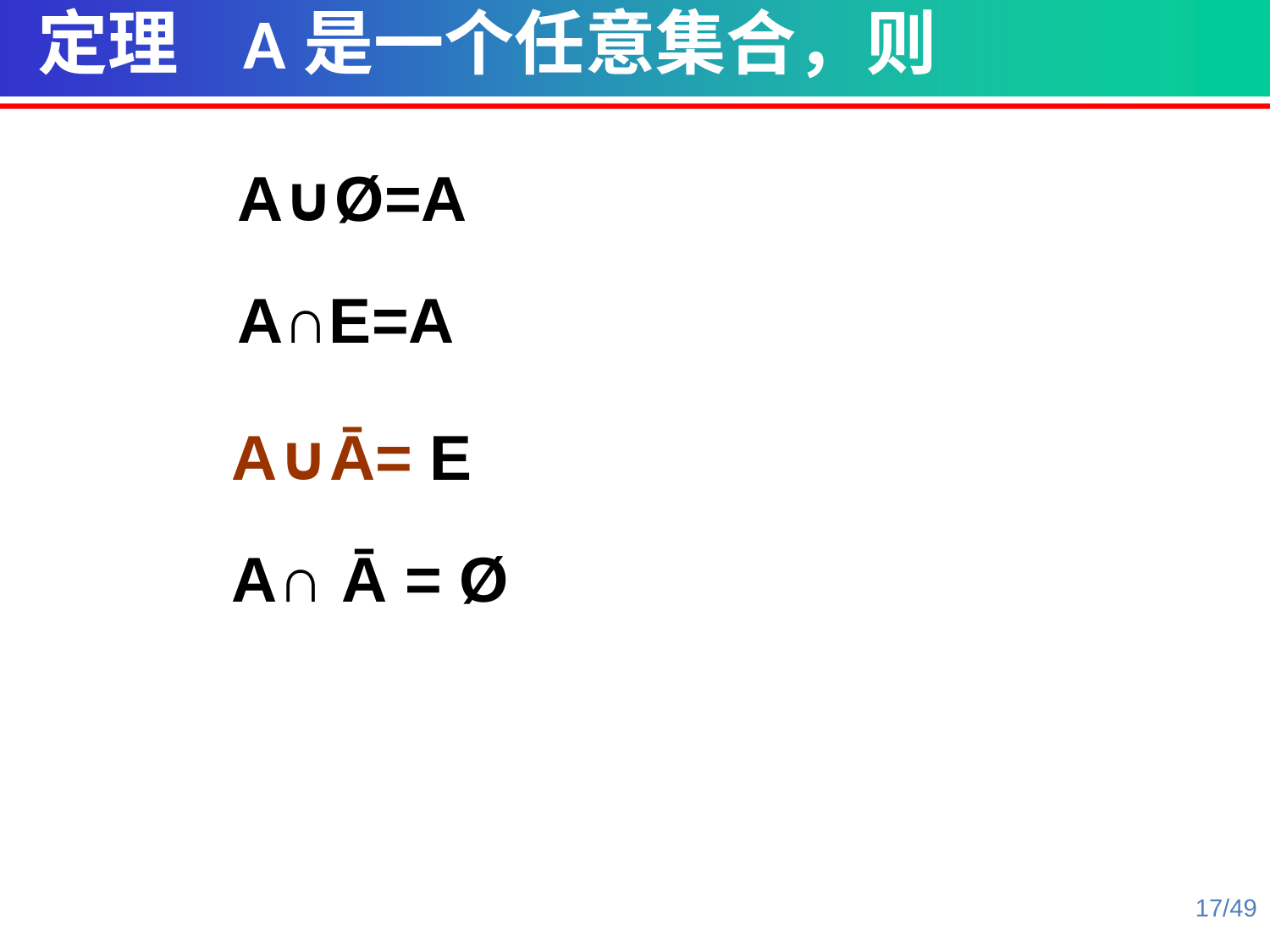

定理    A是一个任意集合，则
          A∪Ø=A
          A∩E=A
          A∪Ā= E
          A∩ Ā = Ø

17/49